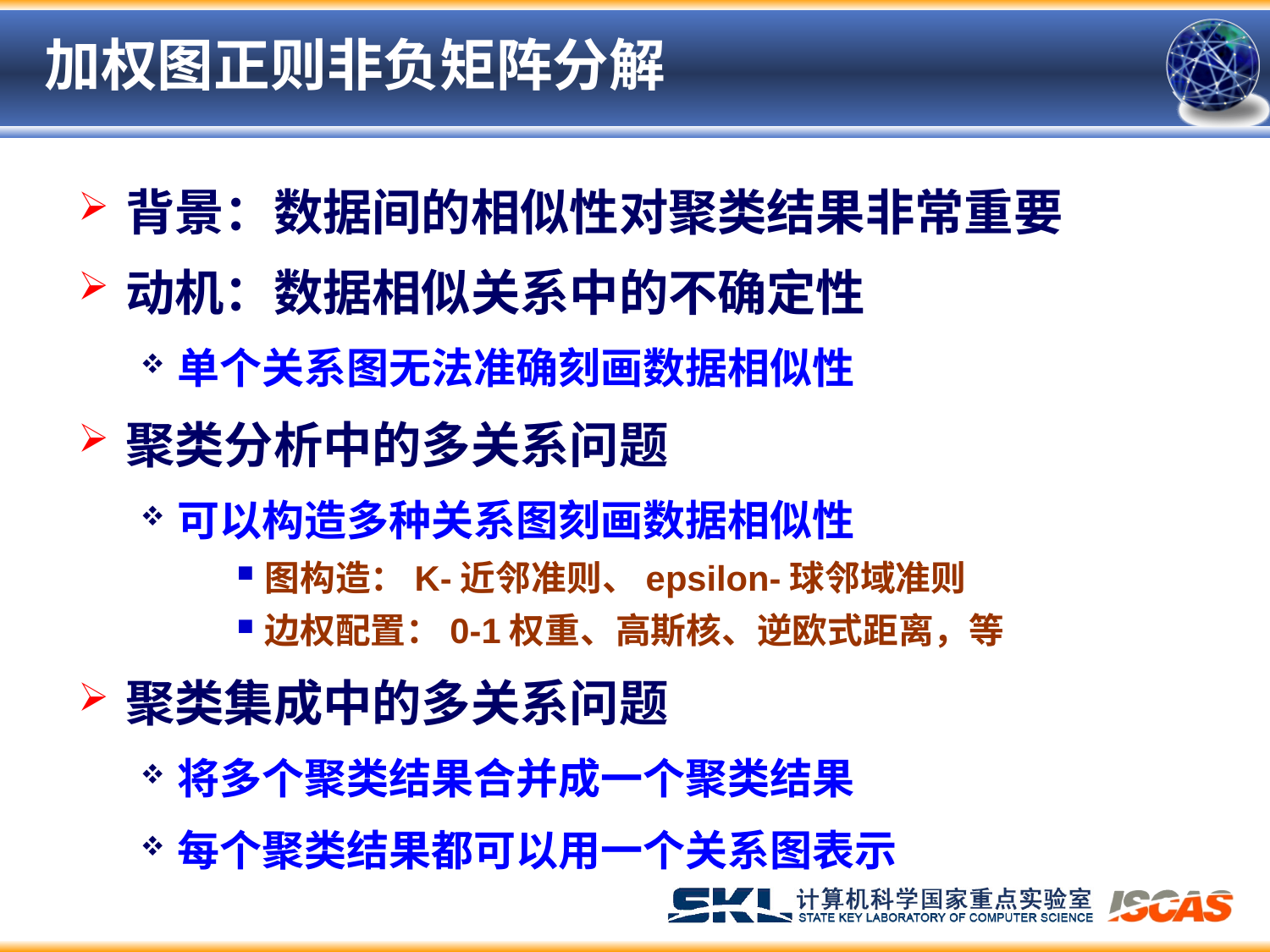

# 加权图正则非负矩阵分解
背景：数据间的相似性对聚类结果非常重要
动机：数据相似关系中的不确定性
单个关系图无法准确刻画数据相似性
聚类分析中的多关系问题
可以构造多种关系图刻画数据相似性
图构造：K-近邻准则、epsilon-球邻域准则
边权配置：0-1权重、高斯核、逆欧式距离，等
聚类集成中的多关系问题
将多个聚类结果合并成一个聚类结果
每个聚类结果都可以用一个关系图表示